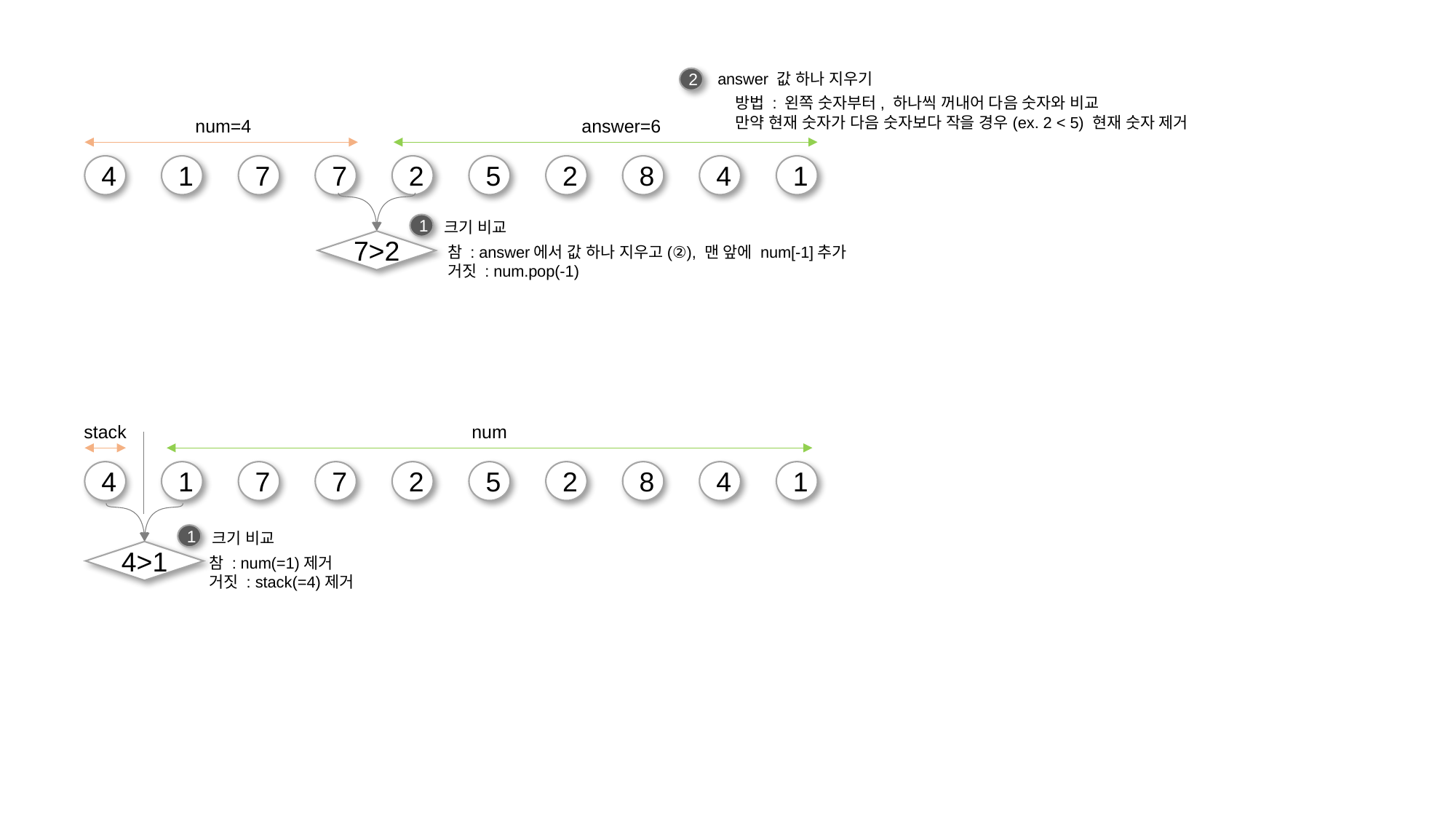

answer 값 하나 지우기
2
방법 : 왼쪽 숫자부터, 하나씩 꺼내어 다음 숫자와 비교
만약 현재 숫자가 다음 숫자보다 작을 경우(ex. 2 < 5) 현재 숫자 제거
answer=6
num=4
4
1
7
7
2
5
2
8
4
1
크기 비교
1
7>2
참 : answer에서 값 하나 지우고(②), 맨 앞에 num[-1]추가
거짓 : num.pop(-1)
num
stack
4
1
7
7
2
5
2
8
4
1
크기 비교
1
4>1
참 : num(=1)제거
거짓 : stack(=4)제거